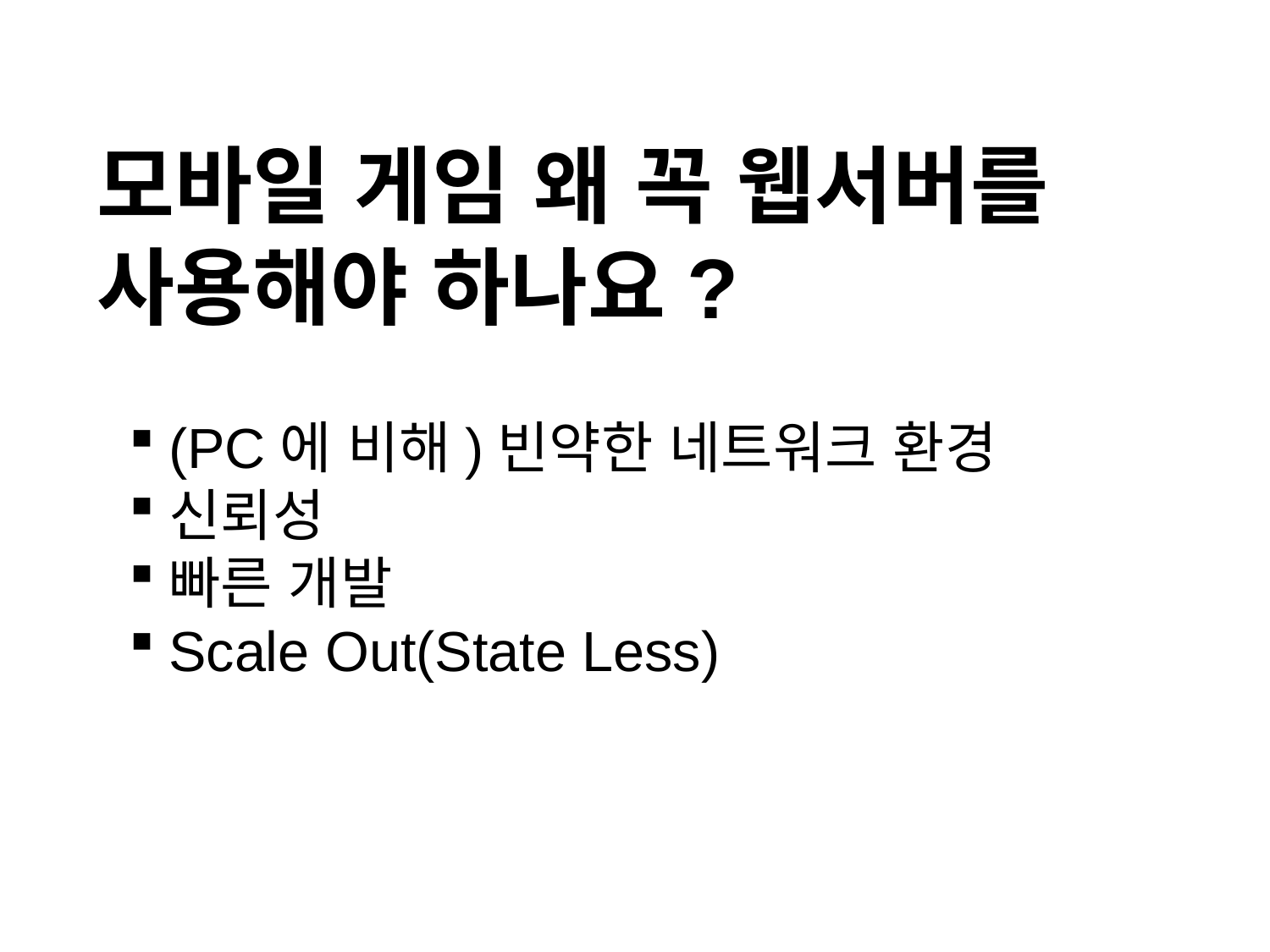

모바일 게임 왜 꼭 웹서버를 사용해야 하나요?
(PC에 비해)빈약한 네트워크 환경
신뢰성
빠른 개발
Scale Out(State Less)